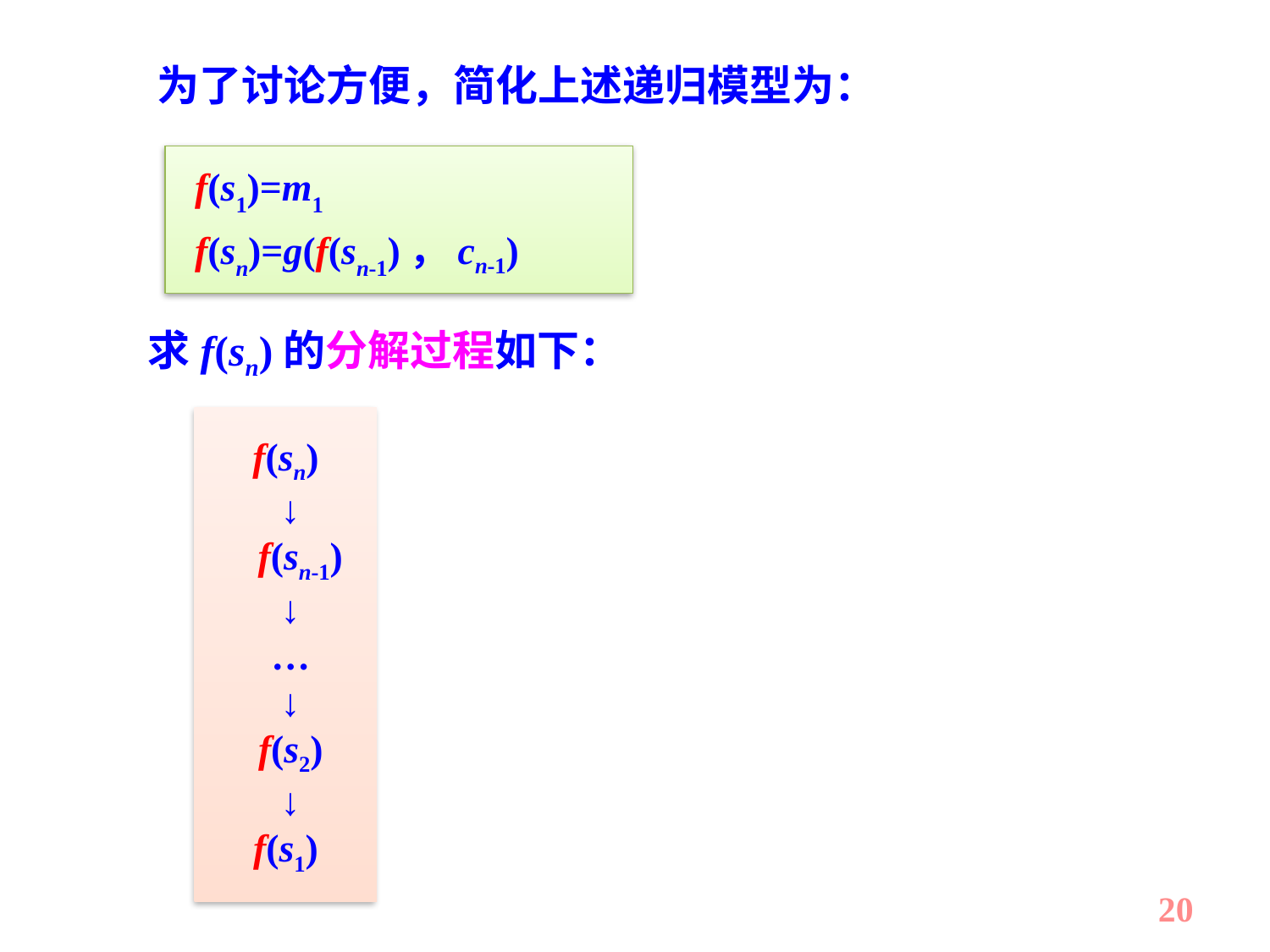

为了讨论方便，简化上述递归模型为：
f(s1)=m1
f(sn)=g(f(sn-1)，cn-1)
求f(sn)的分解过程如下：
f(sn)
 ↓
   f(sn-1)
 ↓
 …
 ↓
 f(s2)
 ↓
f(s1)
20